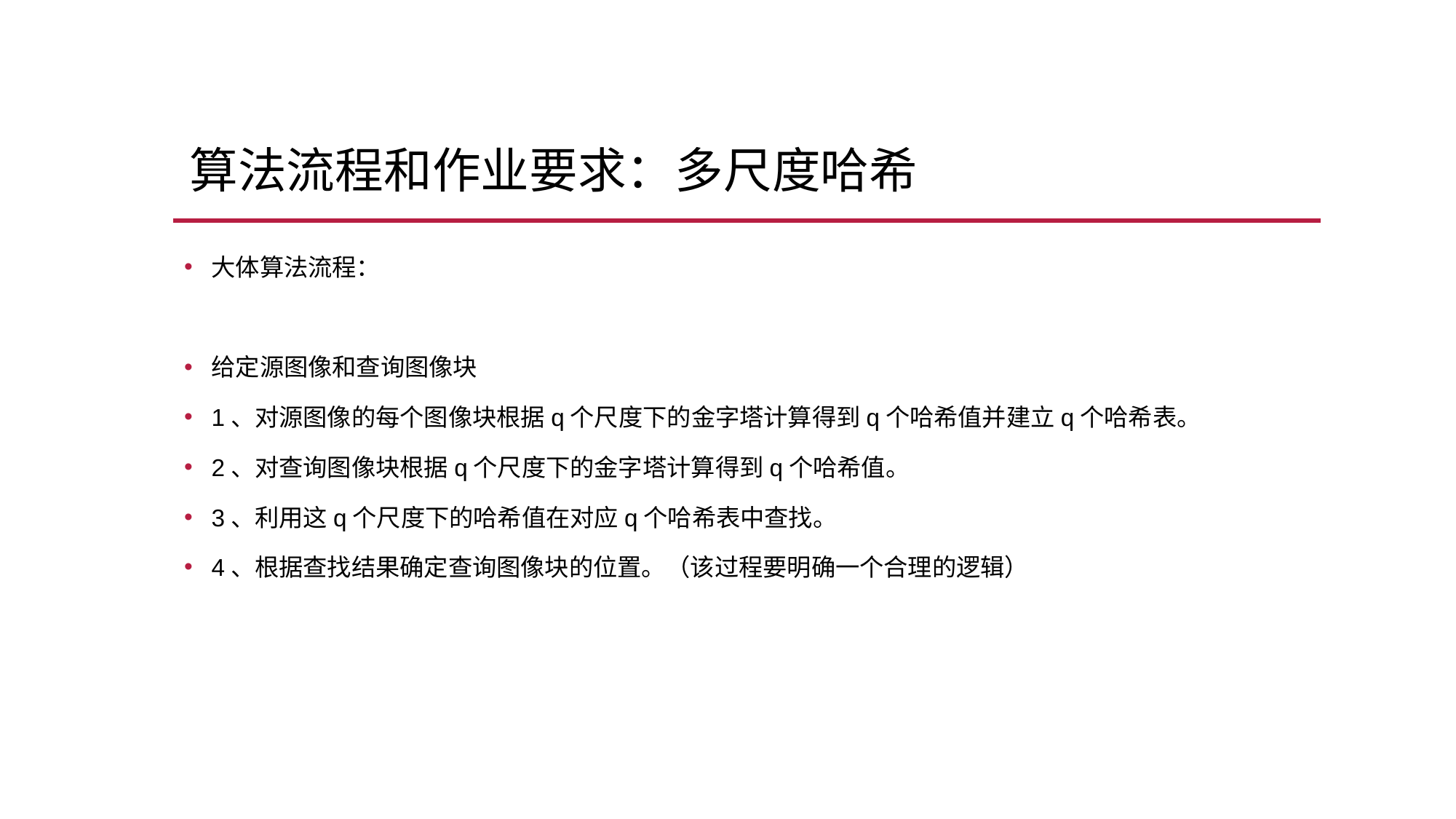

# 算法流程和作业要求：多尺度哈希
大体算法流程：

给定源图像和查询图像块
1、对源图像的每个图像块根据q个尺度下的金字塔计算得到q个哈希值并建立q个哈希表。
2、对查询图像块根据q个尺度下的金字塔计算得到q个哈希值。
3、利用这q个尺度下的哈希值在对应q个哈希表中查找。
4、根据查找结果确定查询图像块的位置。（该过程要明确一个合理的逻辑）